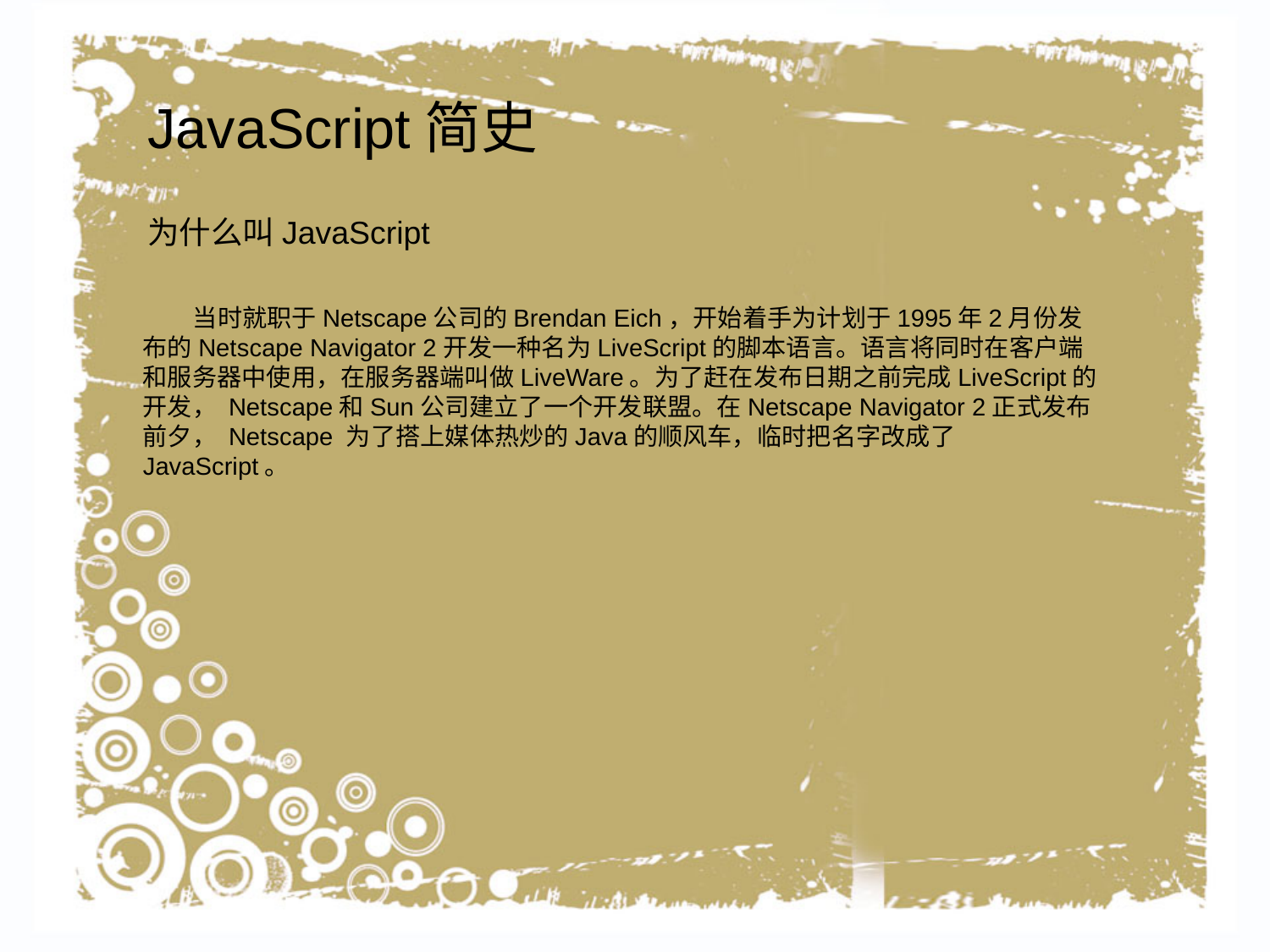

JavaScript简史
为什么叫JavaScript
        当时就职于Netscape公司的Brendan Eich，开始着手为计划于1995年2月份发布的Netscape Navigator 2开发一种名为LiveScript的脚本语言。语言将同时在客户端和服务器中使用，在服务器端叫做LiveWare。为了赶在发布日期之前完成LiveScript的开发， Netscape和Sun公司建立了一个开发联盟。在Netscape Navigator 2正式发布前夕， Netscape 为了搭上媒体热炒的Java的顺风车，临时把名字改成了JavaScript。